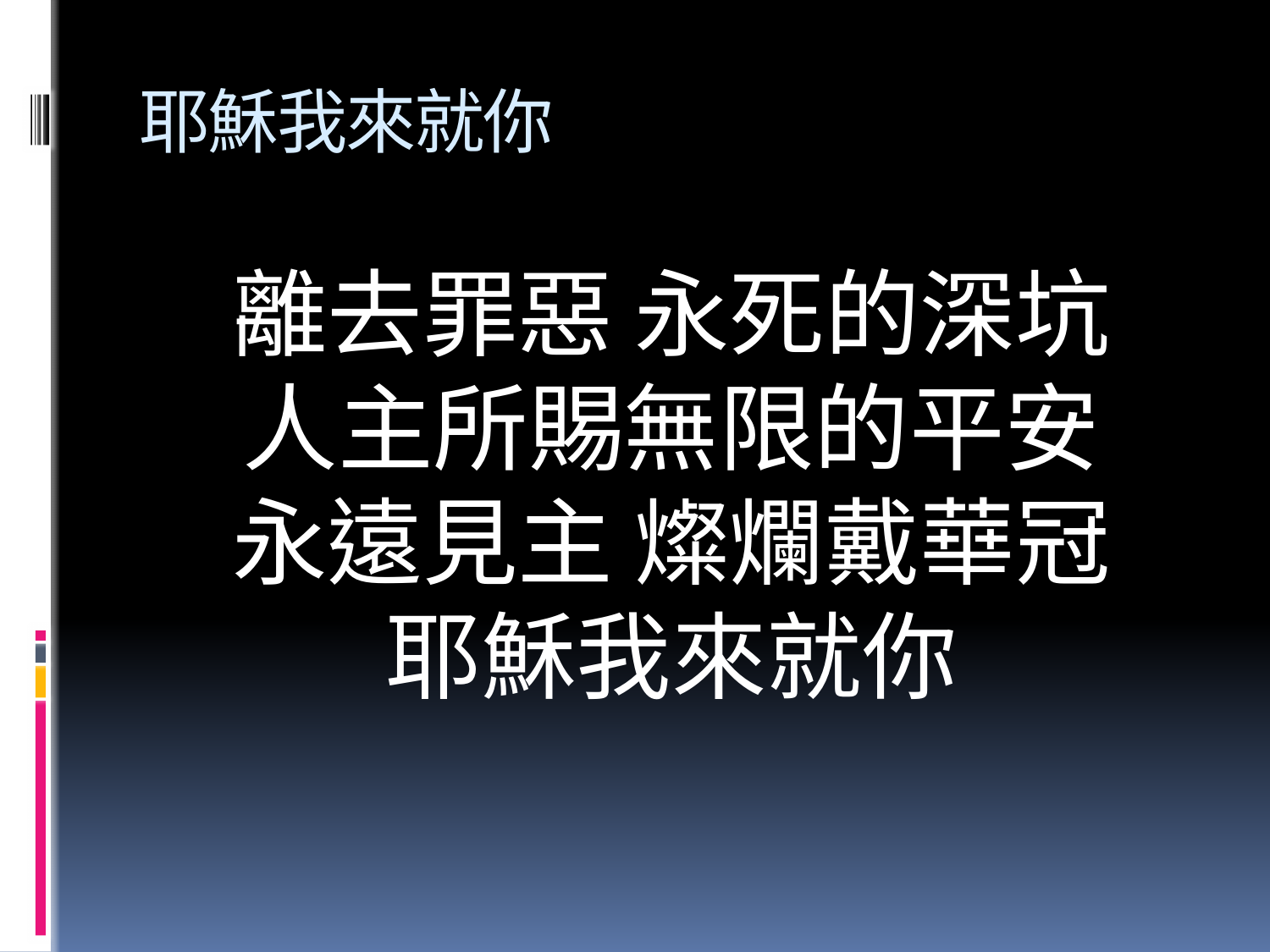

# 耶穌我來就你
離去罪惡 永死的深坑
人主所賜無限的平安
永遠見主 燦爛戴華冠
耶穌我來就你